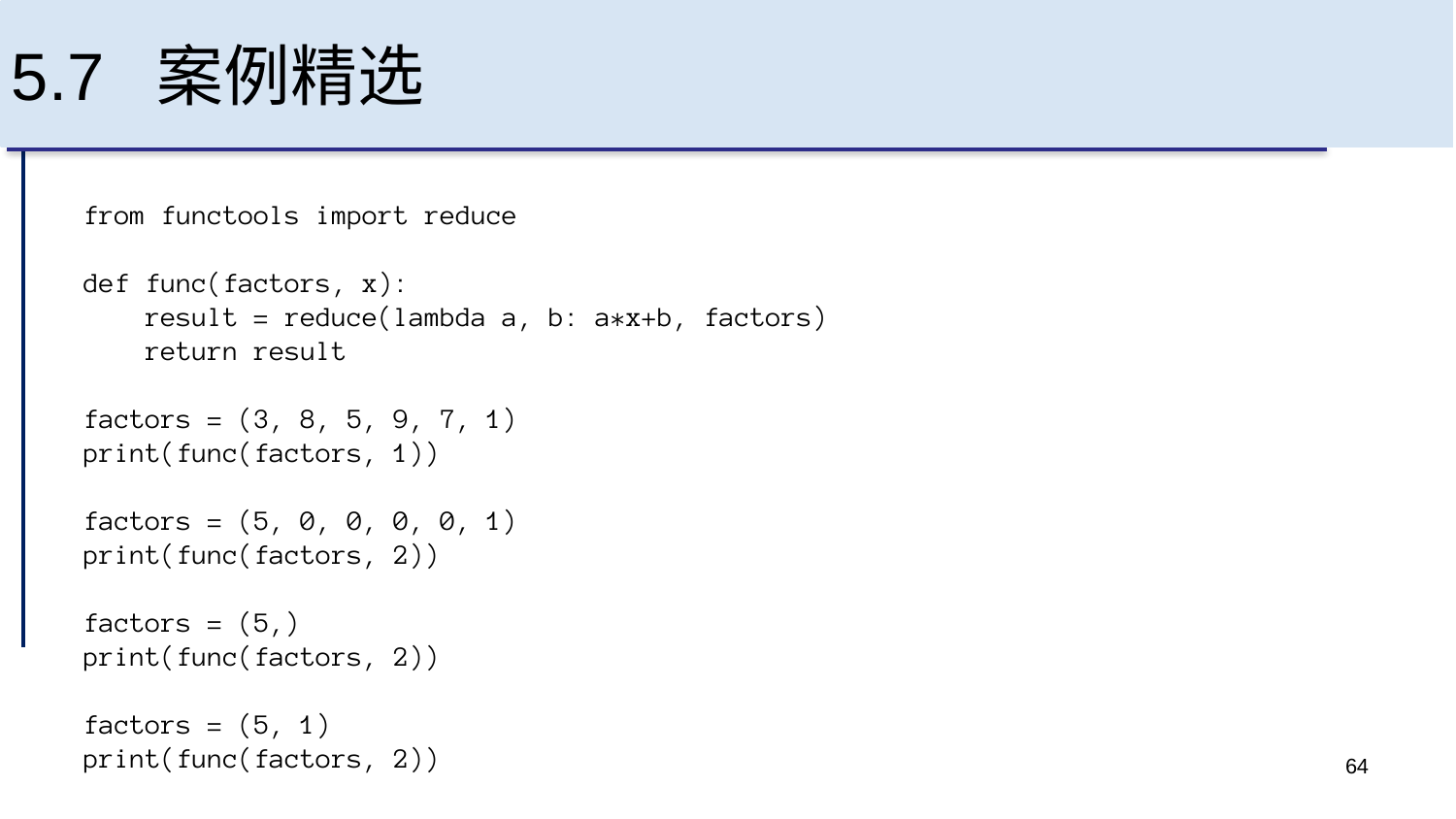

# 5.7  案例精选
from functools import reduce

def func(factors, x):
    result = reduce(lambda a, b: a*x+b, factors)
    return result

factors = (3, 8, 5, 9, 7, 1)
print(func(factors, 1))

factors = (5, 0, 0, 0, 0, 1)
print(func(factors, 2))

factors = (5,)
print(func(factors, 2))

factors = (5, 1)
print(func(factors, 2))
64